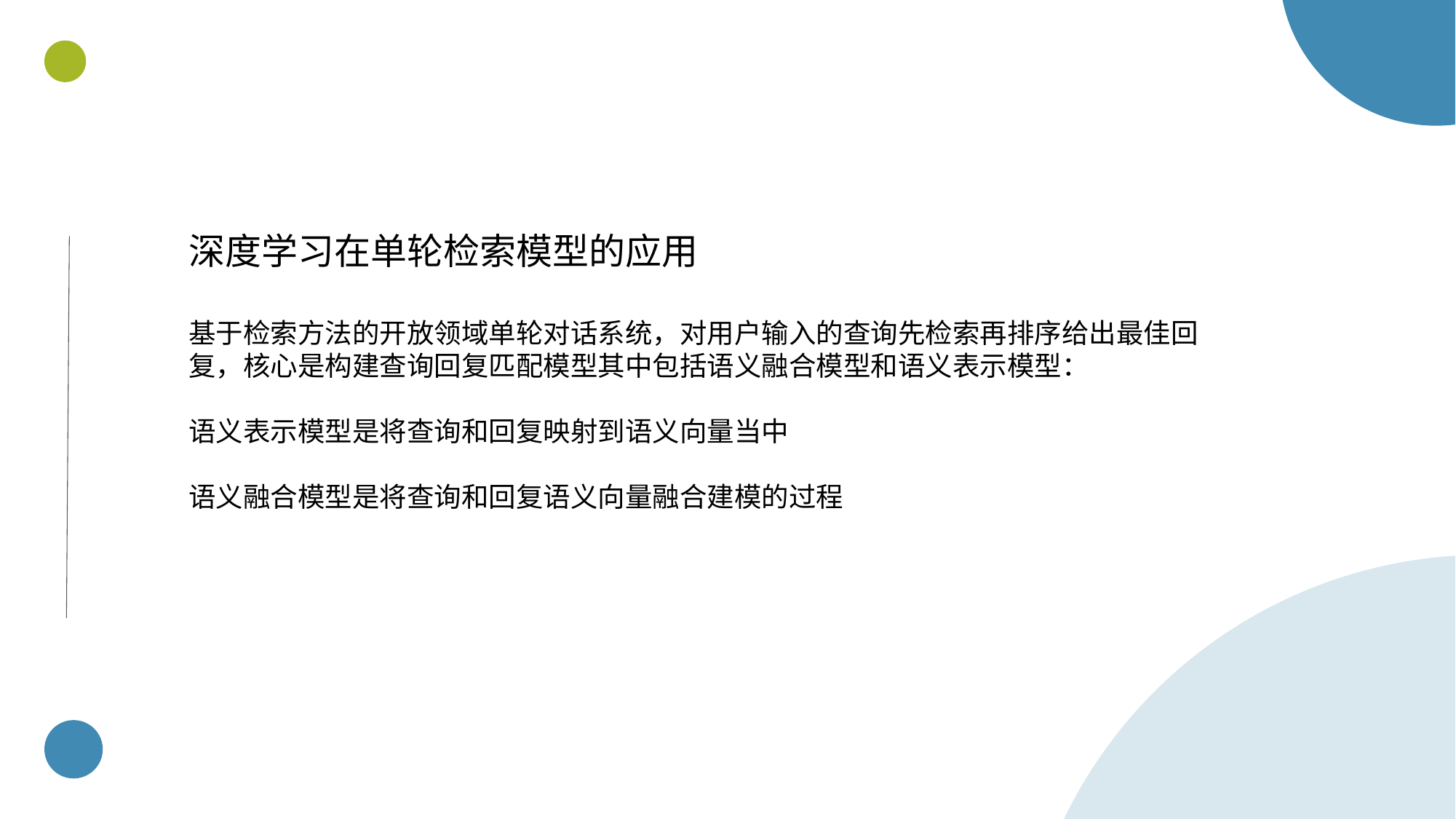

深度学习在单轮检索模型的应用

基于检索方法的开放领域单轮对话系统，对用户输入的查询先检索再排序给出最佳回复，核心是构建查询回复匹配模型其中包括语义融合模型和语义表示模型：

语义表示模型是将查询和回复映射到语义向量当中

语义融合模型是将查询和回复语义向量融合建模的过程